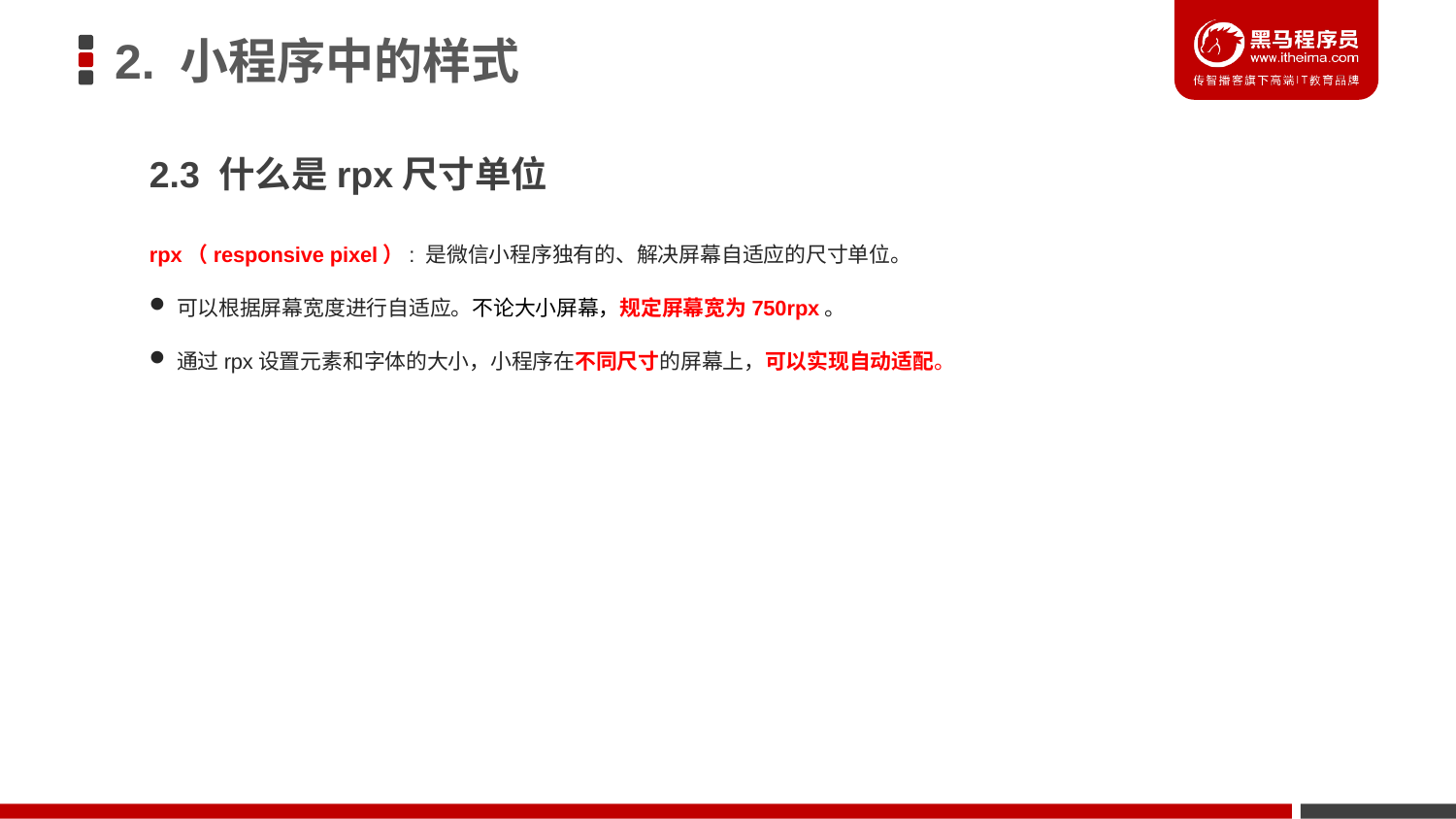

# 2. 小程序中的样式
2.3 什么是rpx尺寸单位
rpx（responsive pixel）: 是微信小程序独有的、解决屏幕自适应的尺寸单位。
可以根据屏幕宽度进行自适应。不论大小屏幕，规定屏幕宽为750rpx。
通过rpx设置元素和字体的大小，小程序在不同尺寸的屏幕上，可以实现自动适配。